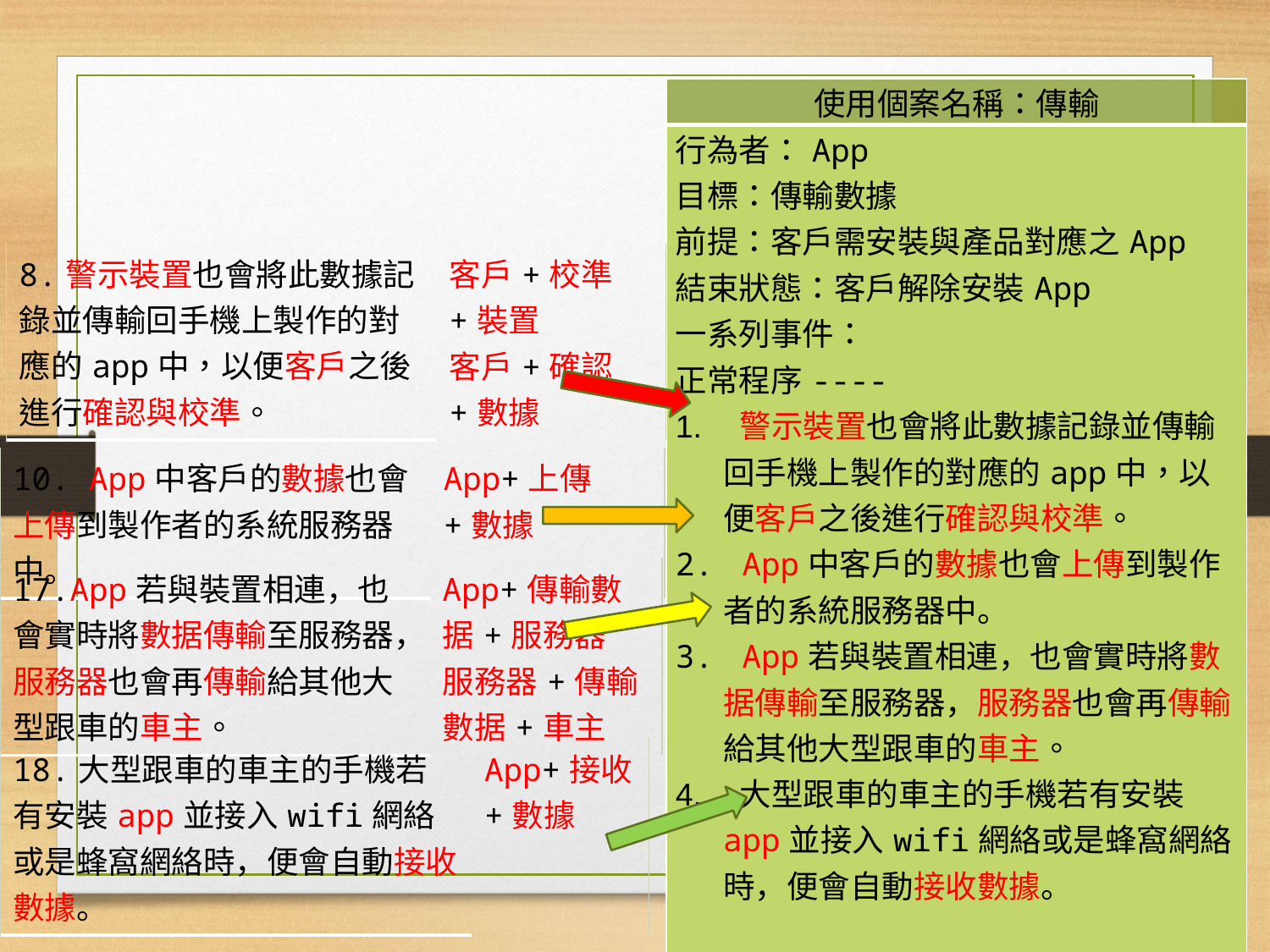

| 使用個案名稱：傳輸 |
| --- |
| 行為者：App 目標：傳輸數據 前提：客戶需安裝與產品對應之App 結束狀態：客戶解除安裝App 一系列事件： 正常程序---- 警示裝置也會將此數據記錄並傳輸回手機上製作的對應的app中，以便客戶之後進行確認與校準。 App中客戶的數據也會上傳到製作者的系統服務器中。 App若與裝置相連，也會實時將數据傳輸至服務器，服務器也會再傳輸給其他大型跟車的車主。 大型跟車的車主的手機若有安裝app並接入wifi網絡或是蜂窩網絡時，便會自動接收數據。 |
| 8.警示裝置也會將此數據記錄並傳輸回手機上製作的對應的app中，以便客戶之後進行確認與校準。 | 客戶+校準+裝置 客戶+確認+數據 |
| --- | --- |

| 10. App中客戶的數據也會上傳到製作者的系統服務器中。 | App+上傳+數據 |
| --- | --- |

| 17.App若與裝置相連，也會實時將數据傳輸至服務器，服務器也會再傳輸給其他大型跟車的車主。 | App+傳輸數据+服務器 服務器+傳輸數据+車主 |
| --- | --- |

| 18.大型跟車的車主的手機若有安裝app並接入wifi網絡或是蜂窩網絡時，便會自動接收數據。 | App+接收+數據 |
| --- | --- |

17